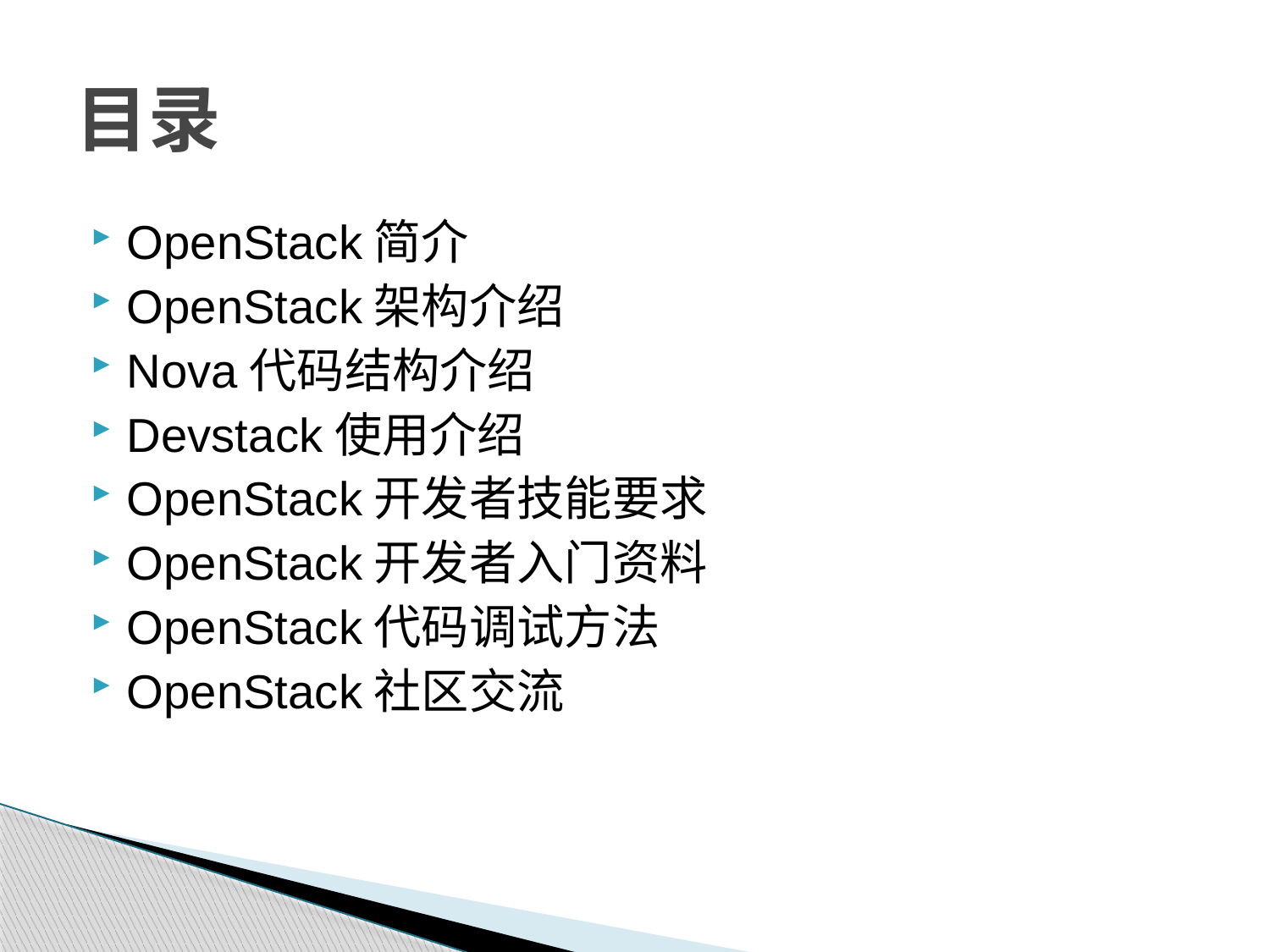

# 目录
OpenStack简介
OpenStack架构介绍
Nova代码结构介绍
Devstack使用介绍
OpenStack开发者技能要求
OpenStack开发者入门资料
OpenStack代码调试方法
OpenStack社区交流